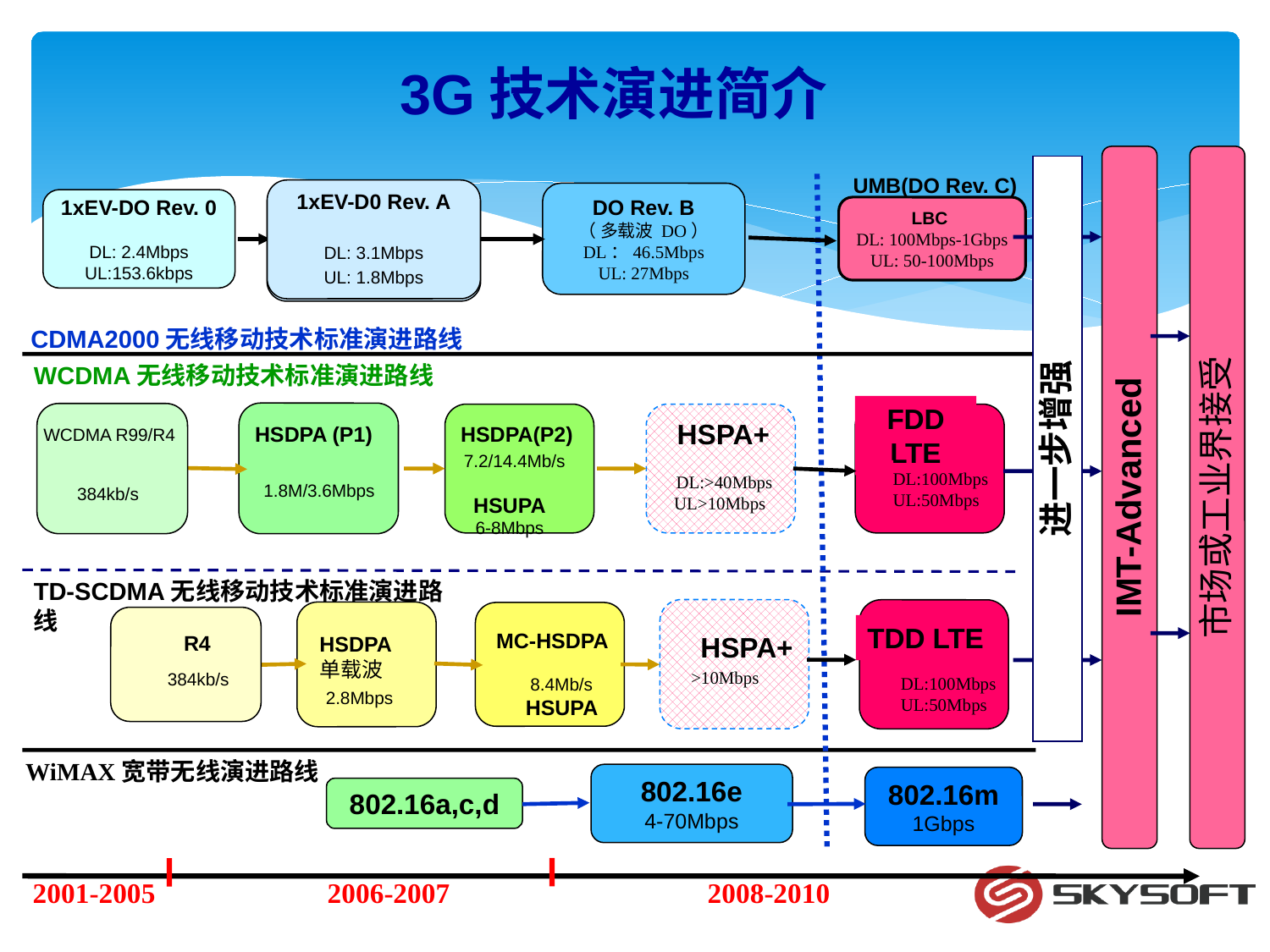

# 3G技术演进简介
UMB(DO Rev. C)

1xEV-D0 Rev. A

DL: 3.1Mbps
UL: 1.8Mbps
1xEV-D0 Rev. A

DL: 3.1Mbps
UL: 1.8Mbps
DO Rev. B
（ 多载波 DO）
DL：46.5Mbps
UL: 27Mbps
1xEV-DO Rev. 0

DL: 2.4Mbps
UL:153.6kbps
LBC
DL: 100Mbps-1Gbps
UL: 50-100Mbps

CDMA2000无线移动技术标准演进路线

WCDMA无线移动技术标准演进路线
FDD LTE

HSPA+
HSDPA (P1)
HSDPA(P2)

WCDMA R99/R4
进一步增强
  7.2/14.4Mb/s

HSUPA
6-8Mbps

  1.8M/3.6Mbps

   384kb/s

  DL:100Mbps
UL:50Mbps
  DL:>40Mbps
UL>10Mbps

IMT-Advanced
市场或工业界接受

TD-SCDMA无线移动技术标准演进路线

TDD LTE
MC-HSDPA
HSPA+
R4
HSDPA
单载波

   384kb/s

>10Mbps

  DL:100Mbps
UL:50Mbps
      8.4Mb/s
     HSUPA

2.8Mbps

WiMAX宽带无线演进路线
802.16e
4-70Mbps
802.16m
1Gbps
802.16a,c,d

2001-2005
  2006-2007
  2008-2010